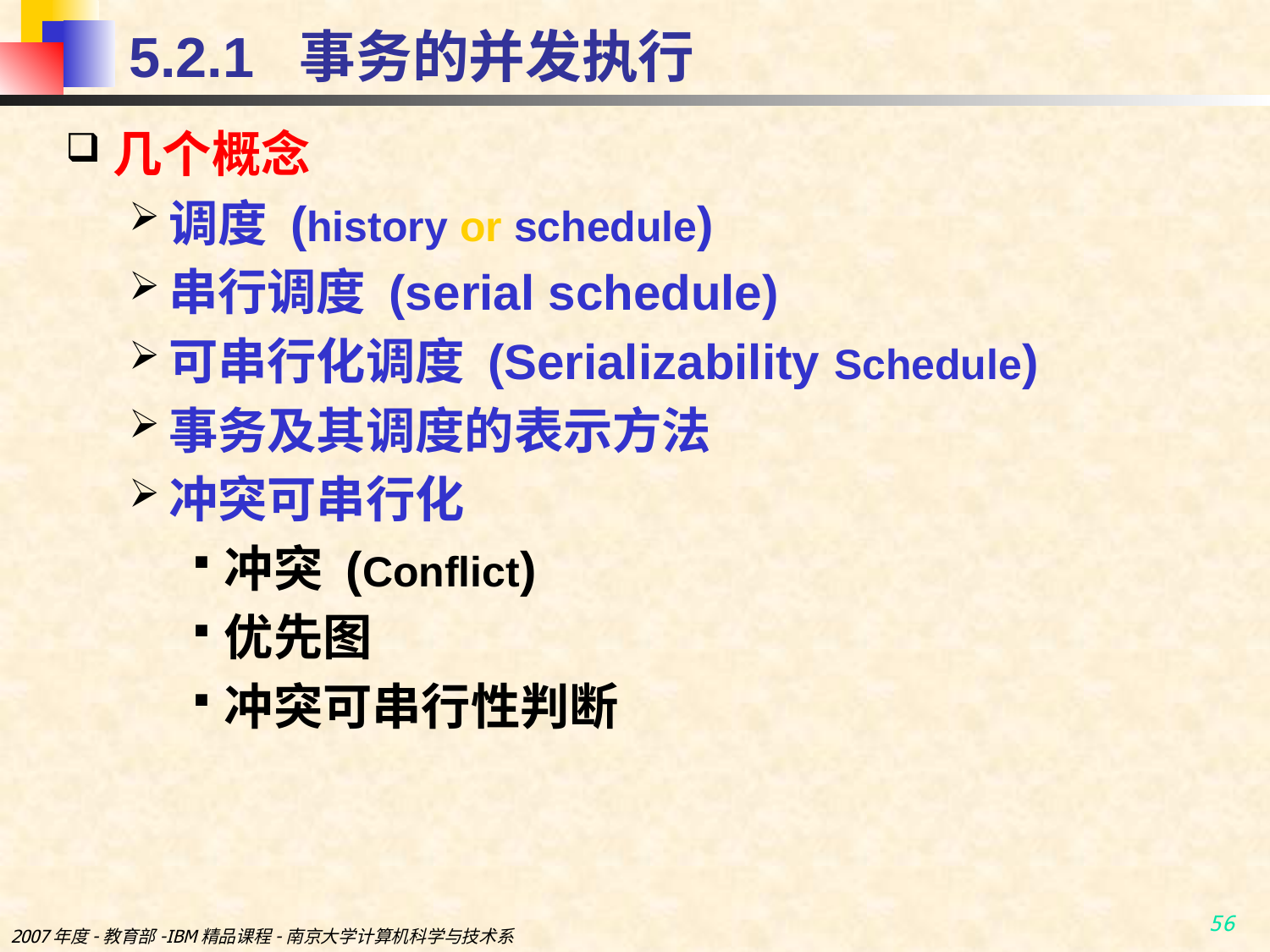

# 5.2.1  事务的并发执行
几个概念
调度 (history or schedule)
串行调度 (serial schedule)
可串行化调度 (Serializability Schedule)
事务及其调度的表示方法
冲突可串行化
冲突 (Conflict)
优先图
冲突可串行性判断
56